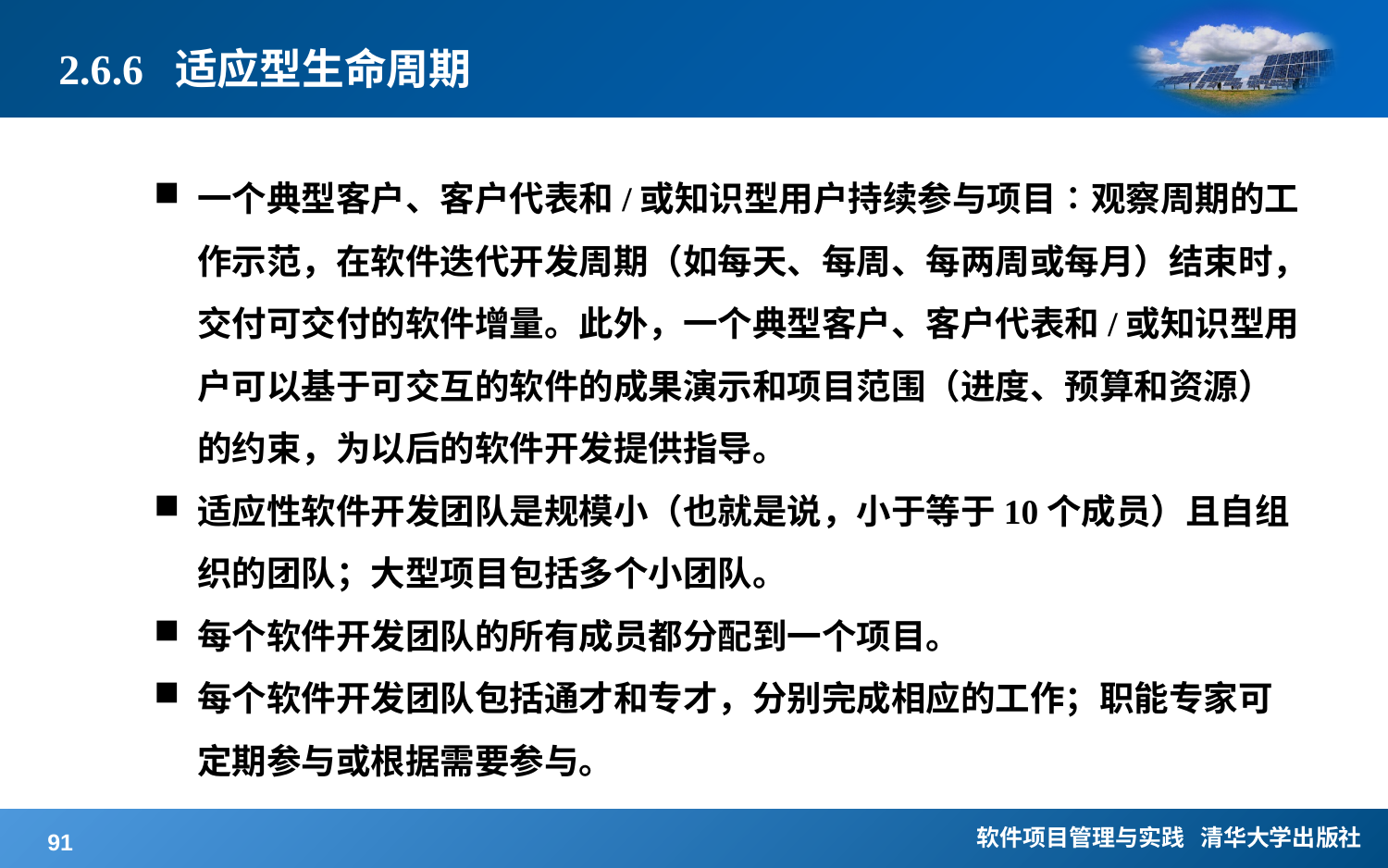

# 2.6.6  适应型生命周期
一个典型客户、客户代表和/或知识型用户持续参与项目∶观察周期的工作示范，在软件迭代开发周期（如每天、每周、每两周或每月）结束时，交付可交付的软件增量。此外，一个典型客户、客户代表和/或知识型用户可以基于可交互的软件的成果演示和项目范围（进度、预算和资源）的约束，为以后的软件开发提供指导。
适应性软件开发团队是规模小（也就是说，小于等于10个成员）且自组织的团队；大型项目包括多个小团队。
每个软件开发团队的所有成员都分配到一个项目。
每个软件开发团队包括通才和专才，分别完成相应的工作；职能专家可定期参与或根据需要参与。